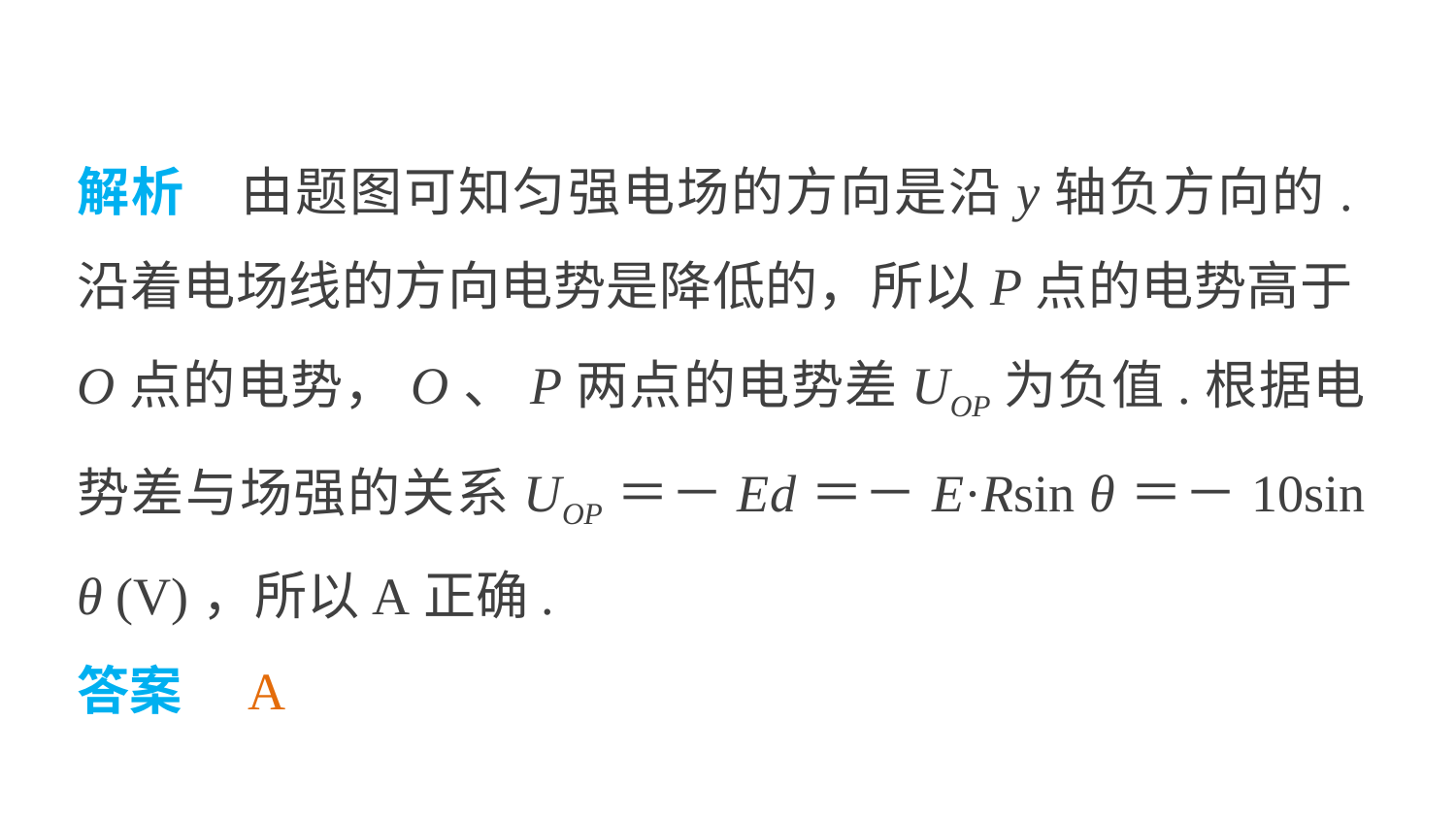

解析　由题图可知匀强电场的方向是沿y轴负方向的.沿着电场线的方向电势是降低的，所以P点的电势高于O点的电势，O、P两点的电势差UOP为负值.根据电势差与场强的关系UOP＝－Ed＝－E·Rsin θ＝－10sin θ (V)，所以A正确.
答案　A